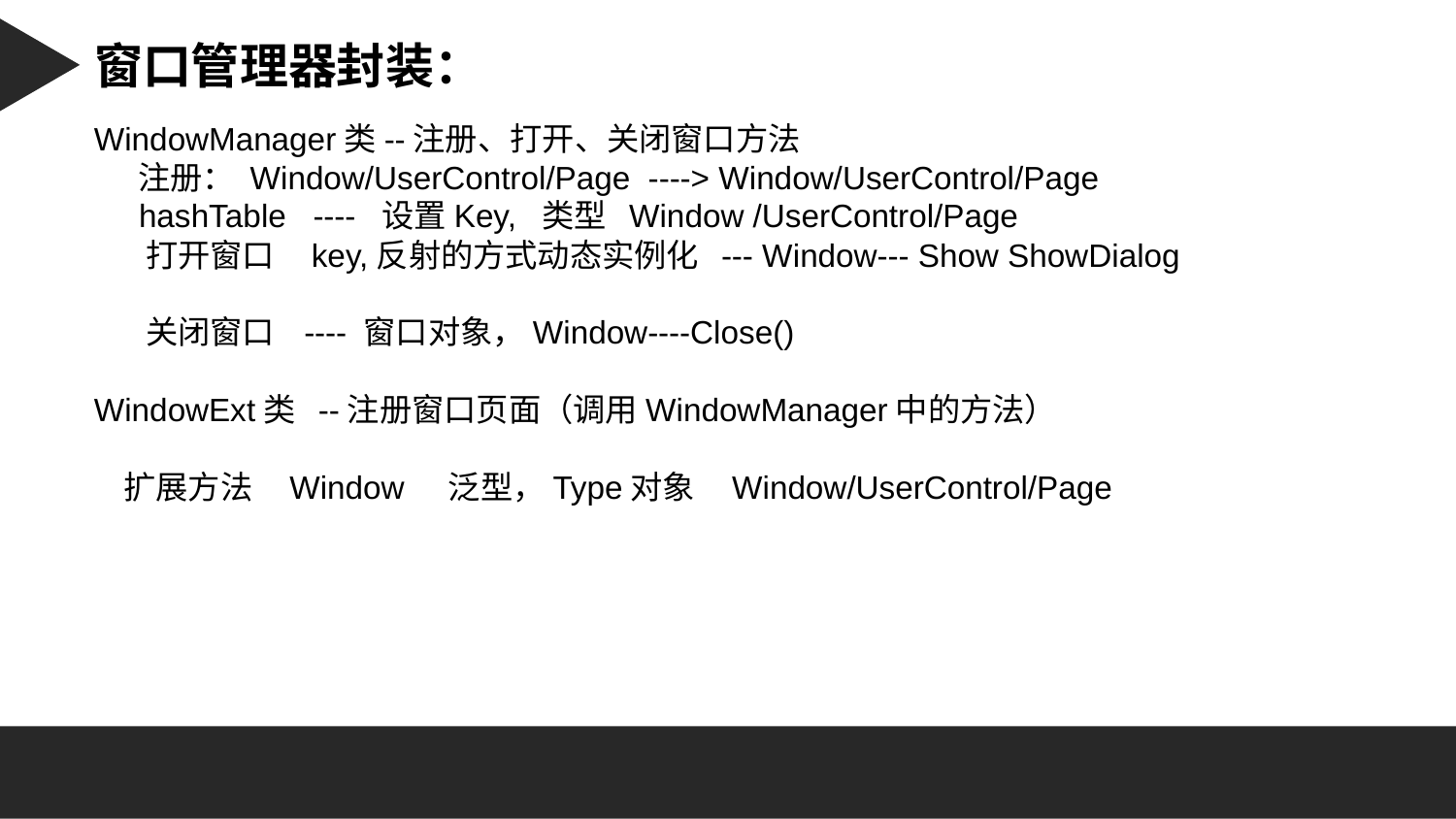

Character 字符串：

窗口管理器封装：
WindowManager类--注册、打开、关闭窗口方法
     注册： Window/UserControl/Page  ----> Window/UserControl/Page
     hashTable   ----  设置Key,  类型  Window /UserControl/Page
      打开窗口    key,反射的方式动态实例化  --- Window--- Show ShowDialog

      关闭窗口   ---- 窗口对象，Window----Close()

WindowExt类  --注册窗口页面（调用WindowManager中的方法）

   扩展方法    Window    泛型，Type对象    Window/UserControl/Page